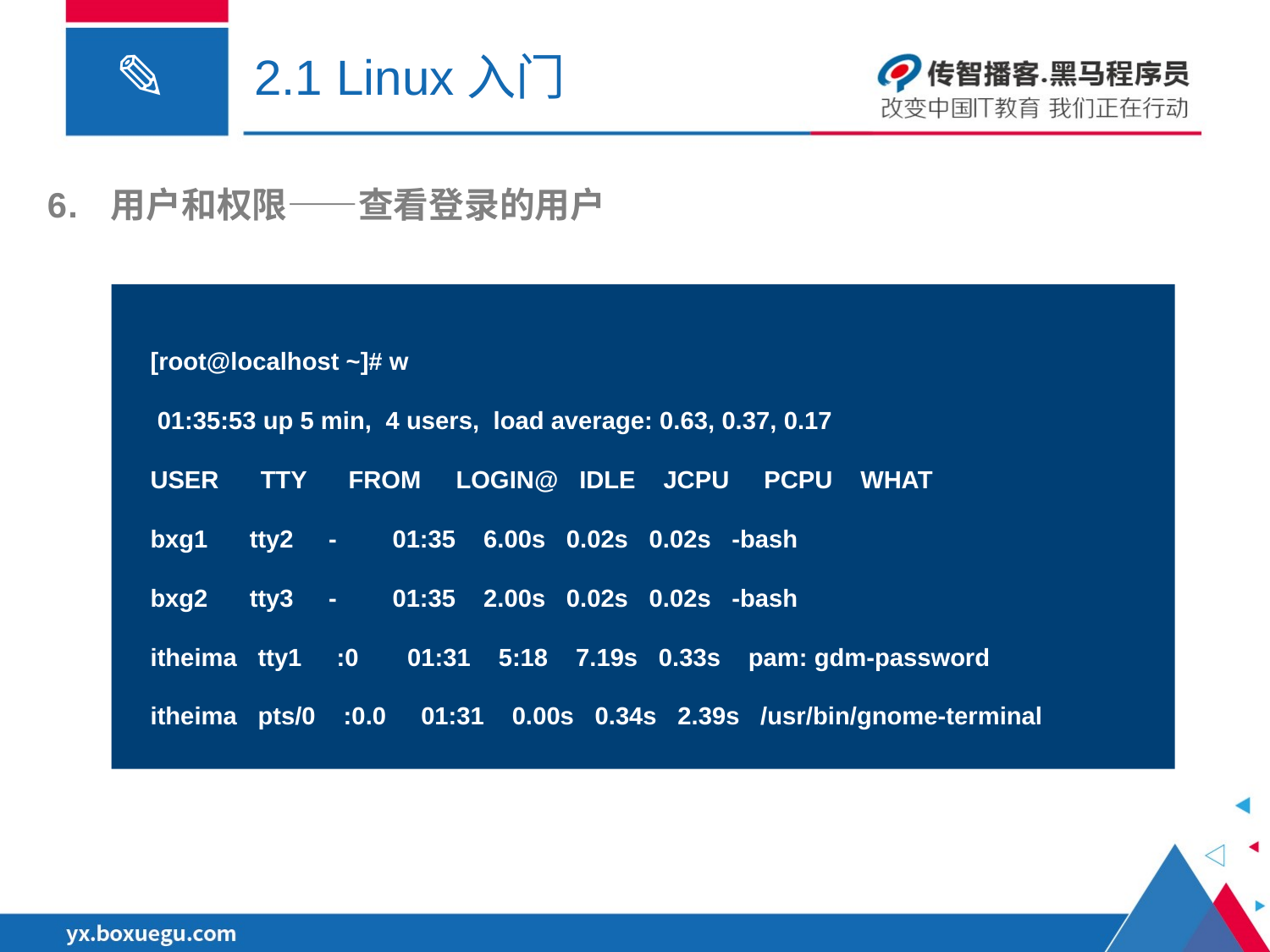

# 2.1 Linux入门
用户和权限——查看登录的用户

[root@localhost ~]# w
 01:35:53 up 5 min,  4 users,  load average: 0.63, 0.37, 0.17
USER      TTY      FROM     LOGIN@   IDLE    JCPU     PCPU    WHAT
bxg1      tty2     -        01:35    6.00s   0.02s   0.02s   -bash
bxg2      tty3     -        01:35    2.00s   0.02s   0.02s   -bash
itheima   tty1     :0       01:31    5:18    7.19s   0.33s    pam: gdm-password
itheima   pts/0    :0.0     01:31    0.00s   0.34s   2.39s   /usr/bin/gnome-terminal